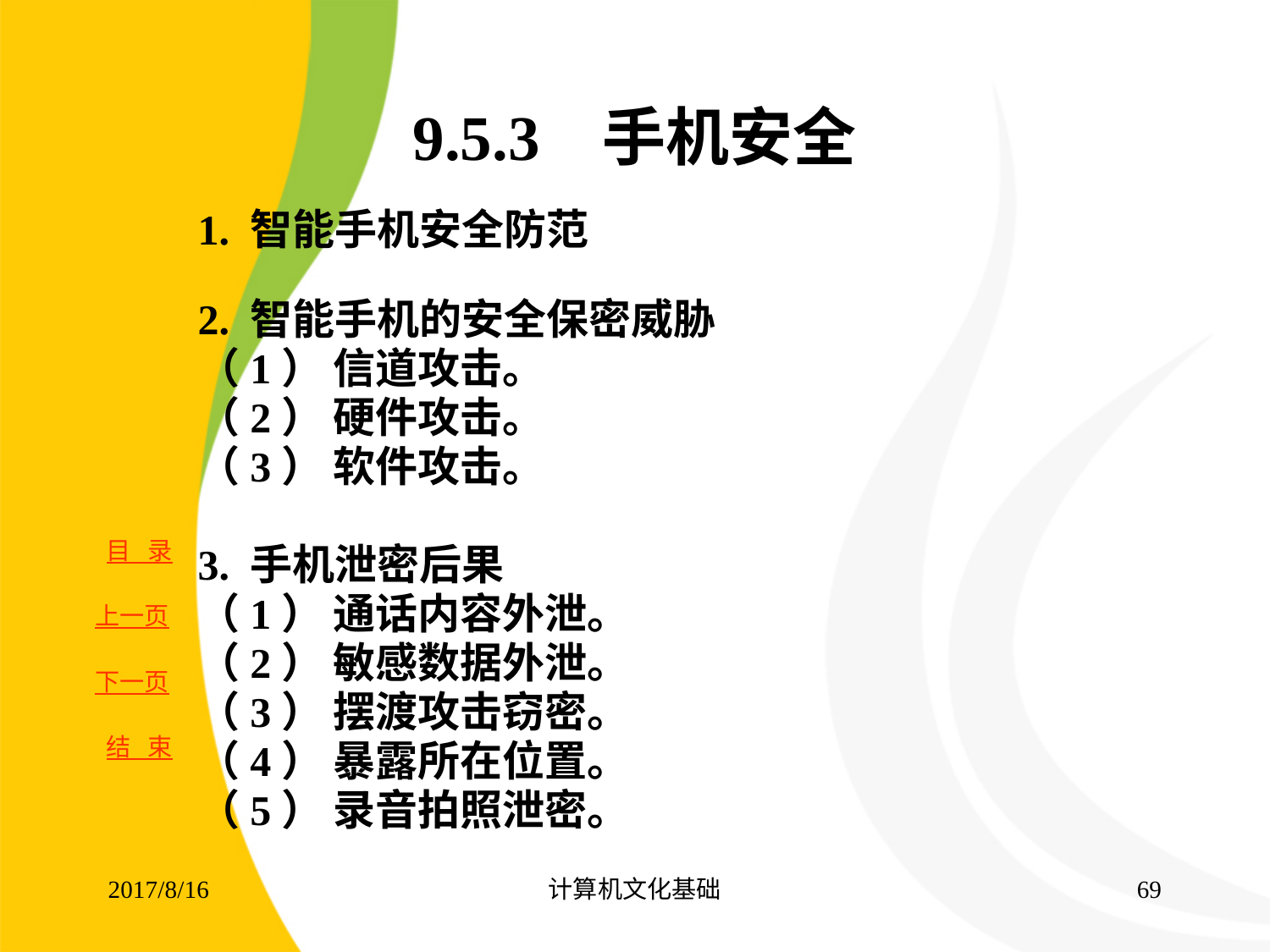

# 9.5.3   手机安全
1. 智能手机安全防范

2. 智能手机的安全保密威胁
（1） 信道攻击。
（2） 硬件攻击。
（3） 软件攻击。

3. 手机泄密后果
（1） 通话内容外泄。
（2） 敏感数据外泄。
（3） 摆渡攻击窃密。
（4） 暴露所在位置。
（5） 录音拍照泄密。

2017/8/16
计算机文化基础
69